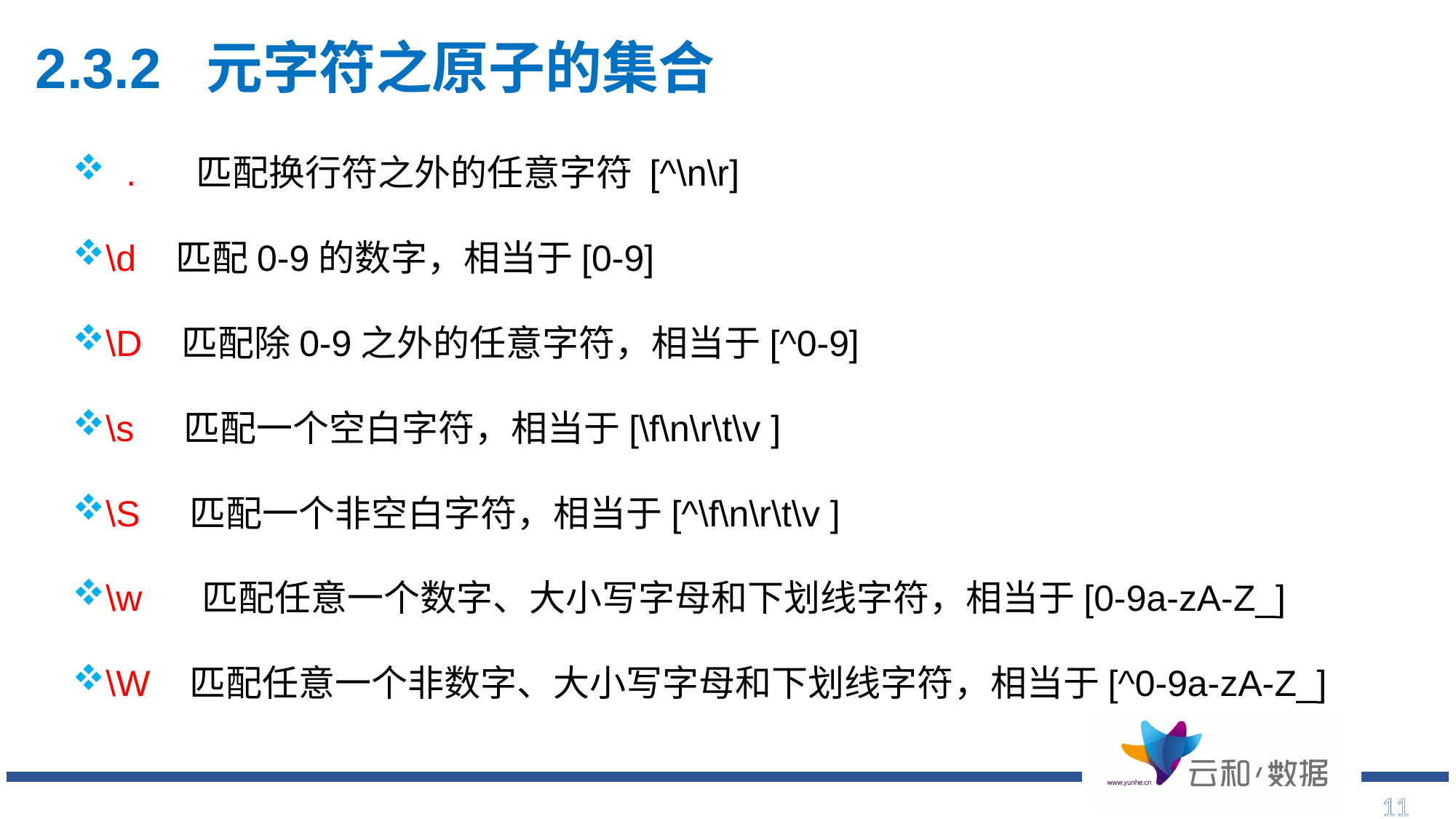

2.3.2  元字符之原子的集合
# .     匹配换行符之外的任意字符 [^\n\r]
\d   匹配0-9的数字，相当于[0-9]
\D   匹配除0-9之外的任意字符，相当于[^0-9]
\s    匹配一个空白字符，相当于[\f\n\r\t\v ]
\S    匹配一个非空白字符，相当于[^\f\n\r\t\v ]
\w     匹配任意一个数字、大小写字母和下划线字符，相当于[0-9a-zA-Z_]
\W   匹配任意一个非数字、大小写字母和下划线字符，相当于[^0-9a-zA-Z_]